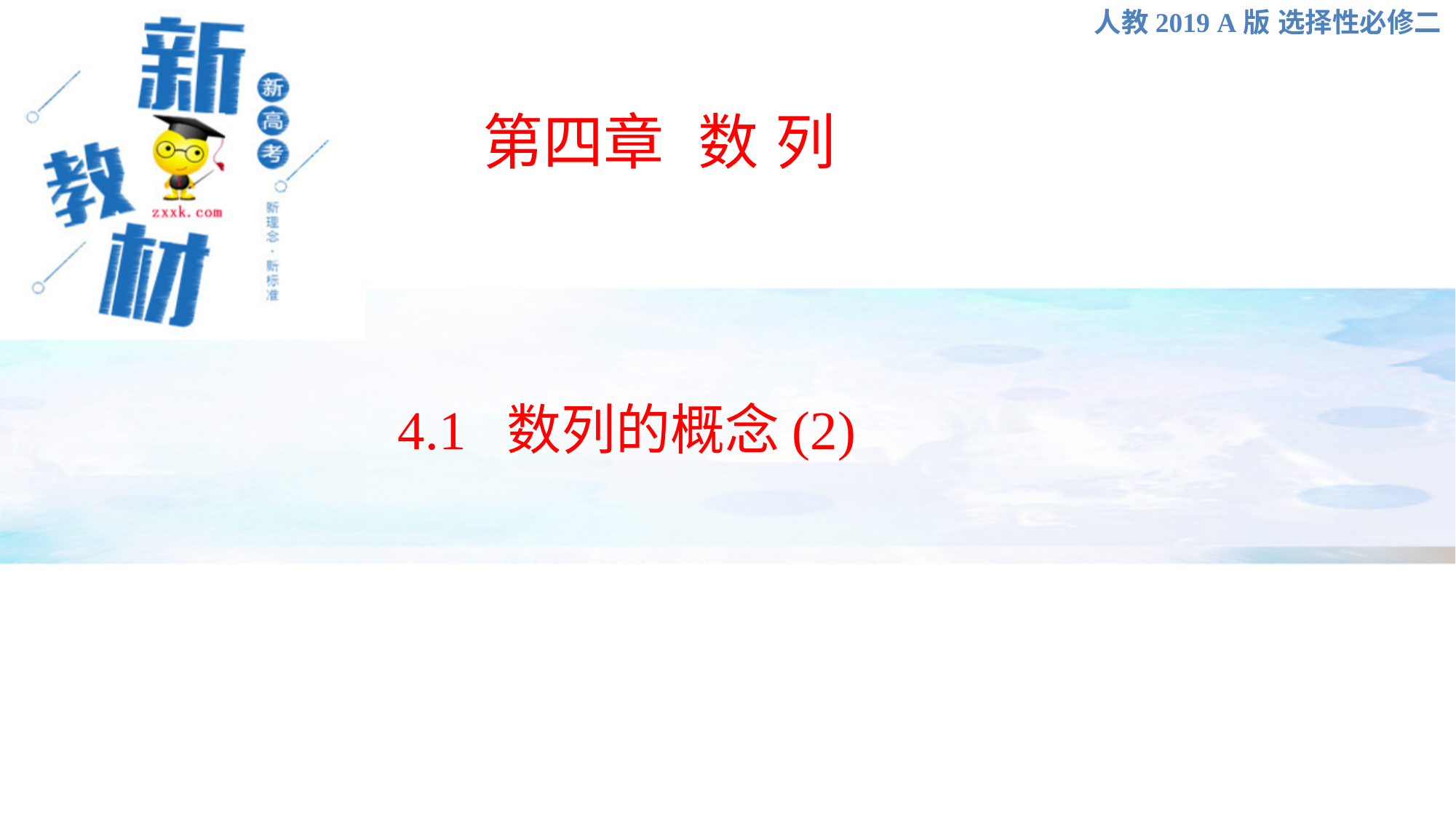

人教2019 A版 选择性必修二
第四章  数 列

4.1  数列的概念(2)